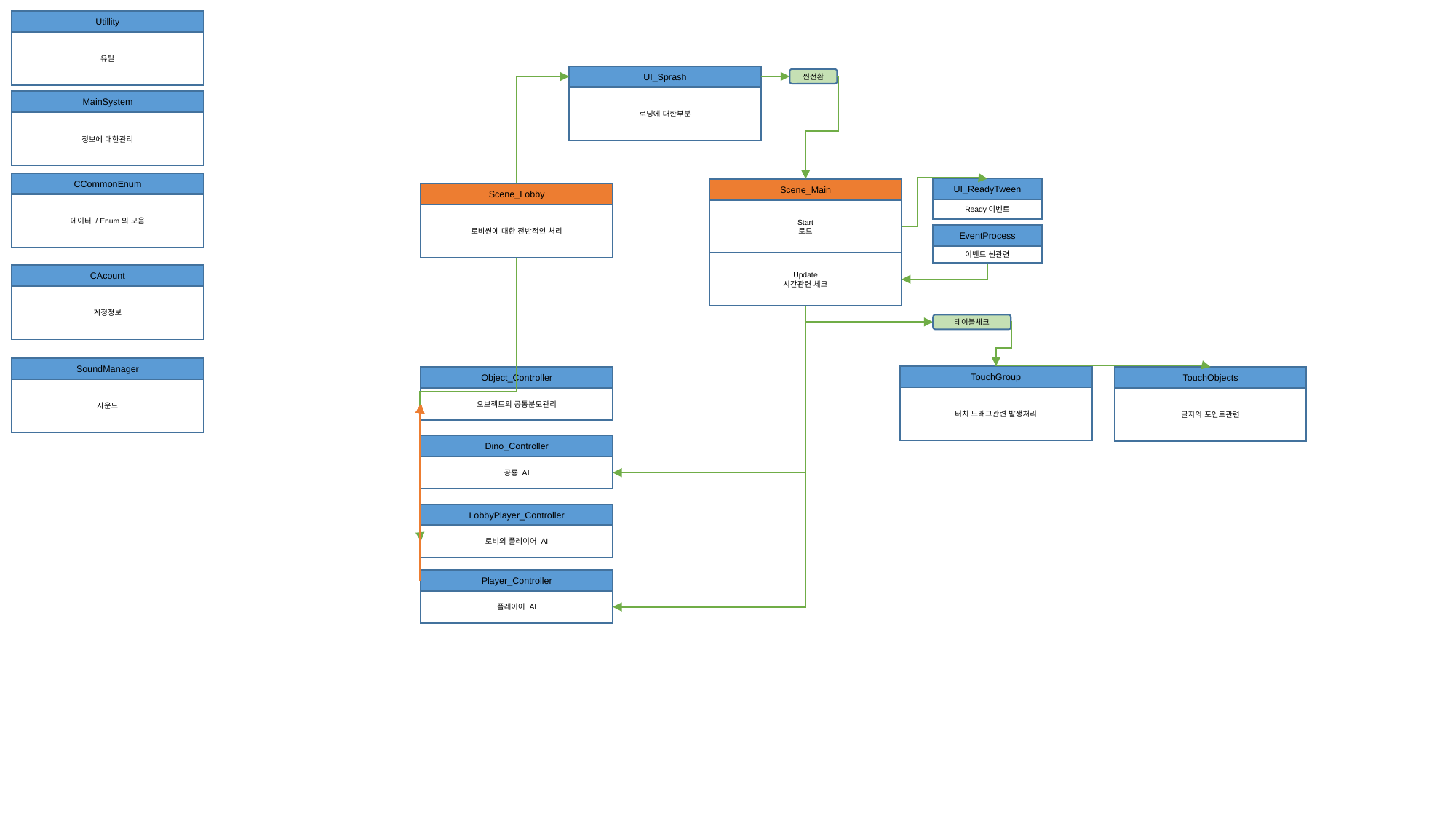

Utillity
유틸
UI_Sprash
씬전환
로딩에 대한부분
MainSystem
정보에 대한관리
CCommonEnum
UI_ReadyTween
Ready이벤트
Scene_Main
Scene_Lobby
데이터 / Enum의 모음
Start
로드
로비씬에 대한 전반적인 처리
EventProcess
이벤트 씬관련
Update
시간관련 체크
CAcount
계정정보
테이블체크
SoundManager
TouchGroup
터치 드래그관련 발생처리
TouchObjects
Object_Controller
사운드
글자의 포인트관련
오브젝트의 공통분모관리
Dino_Controller
공룡 AI
LobbyPlayer_Controller
로비의 플레이어 AI
Player_Controller
플레이어 AI